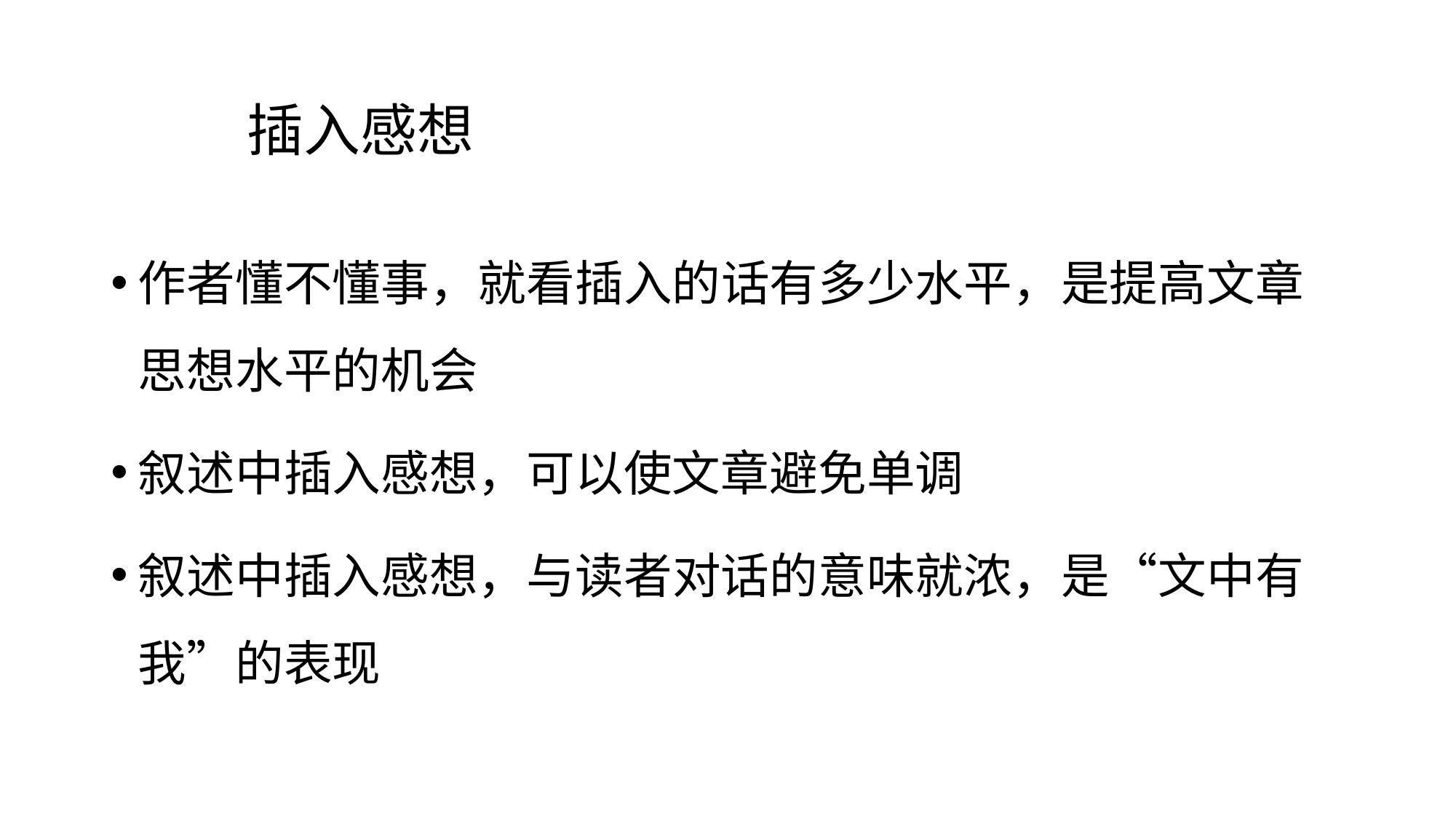

# 插入感想
作者懂不懂事，就看插入的话有多少水平，是提高文章思想水平的机会
叙述中插入感想，可以使文章避免单调
叙述中插入感想，与读者对话的意味就浓，是“文中有我”的表现